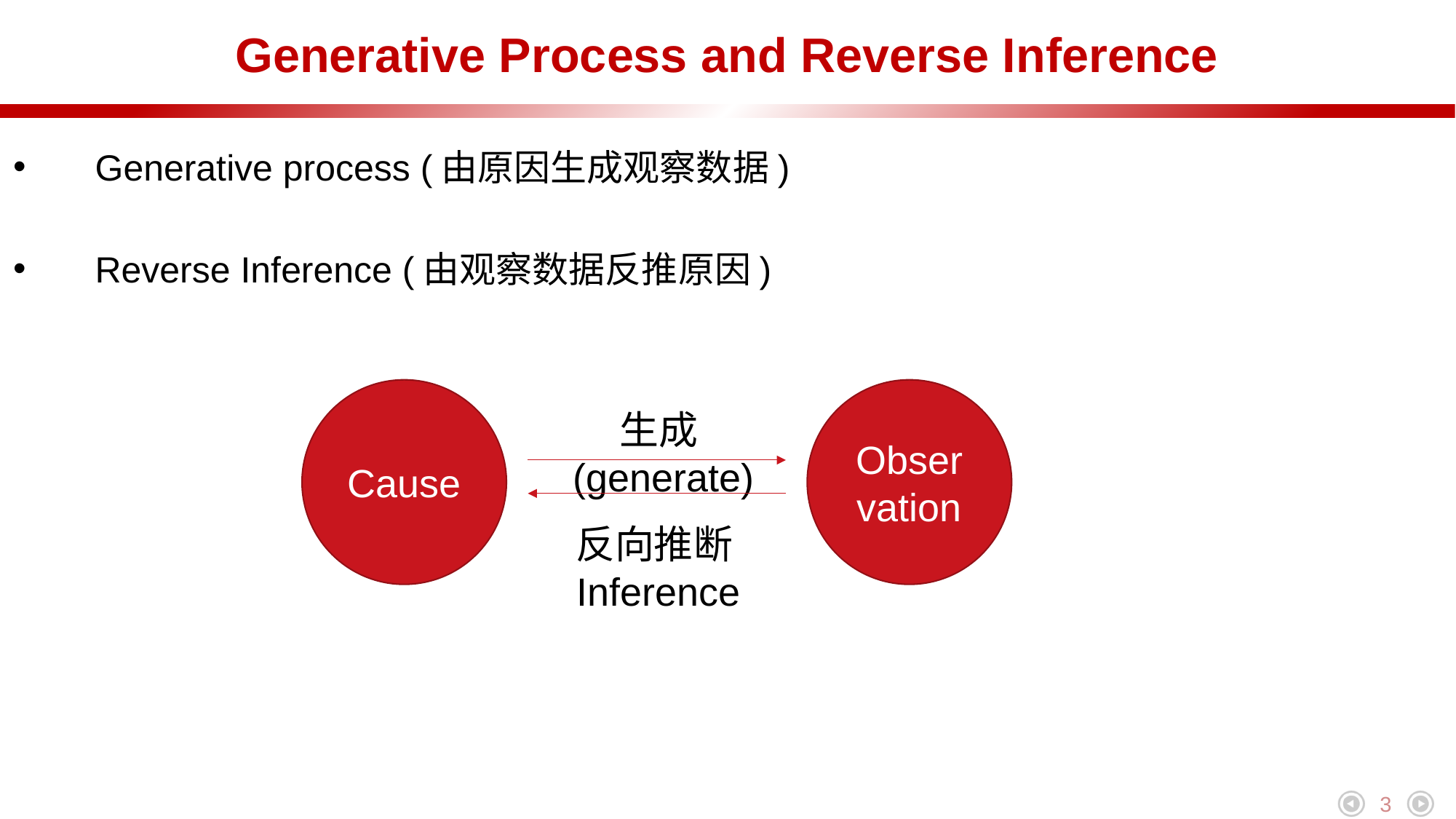

# Generative Process and Reverse Inference

Generative process (由原因生成观察数据)

Reverse Inference (由观察数据反推原因)
Cause
Observation
生成(generate)
反向推断Inference
3